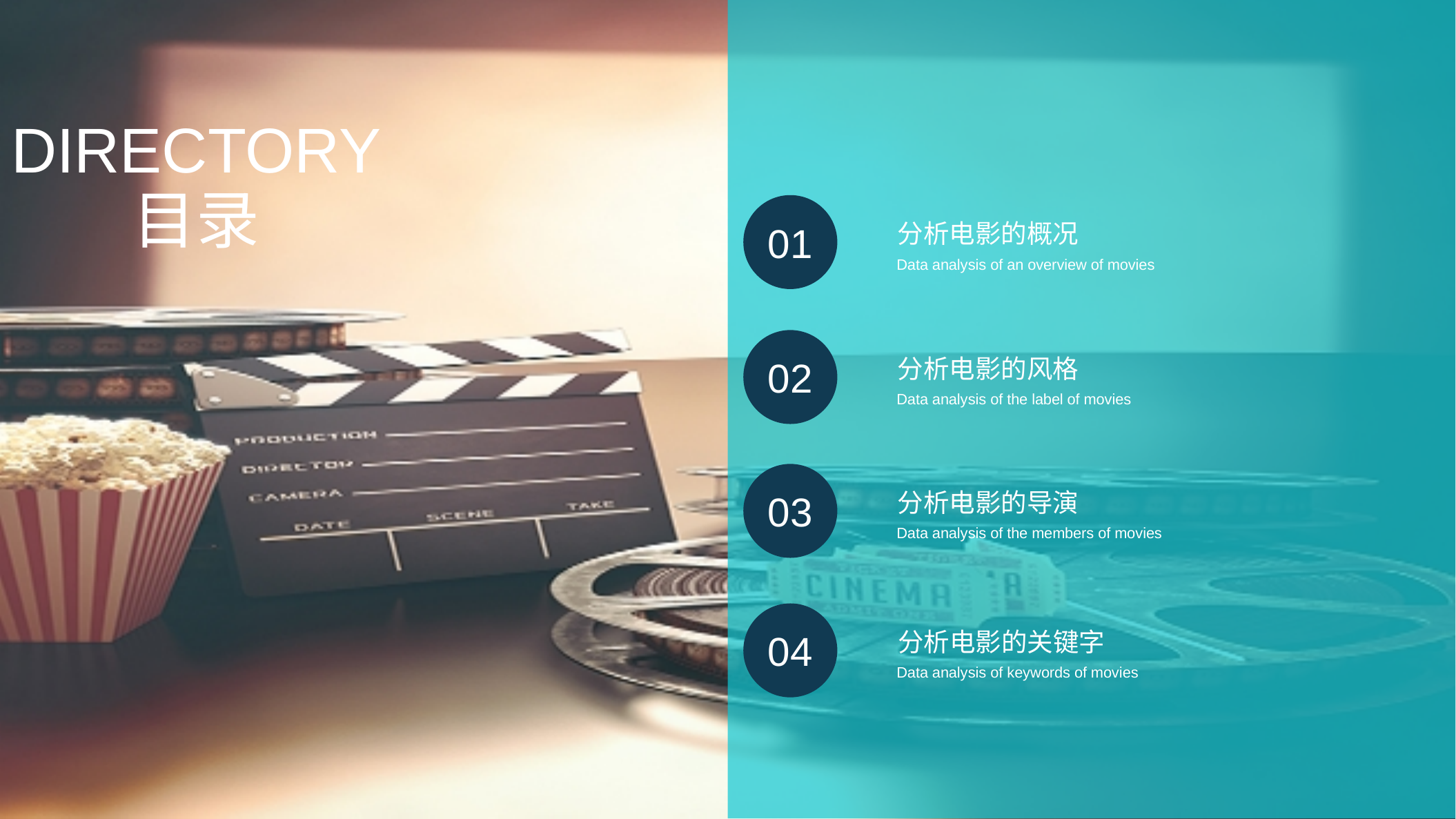

DIRECTORY
目录
01
分析电影的概况
Data analysis of an overview of movies
02
分析电影的风格
Data analysis of the label of movies
03
分析电影的导演
Data analysis of the members of movies
04
分析电影的关键字
Data analysis of keywords of movies